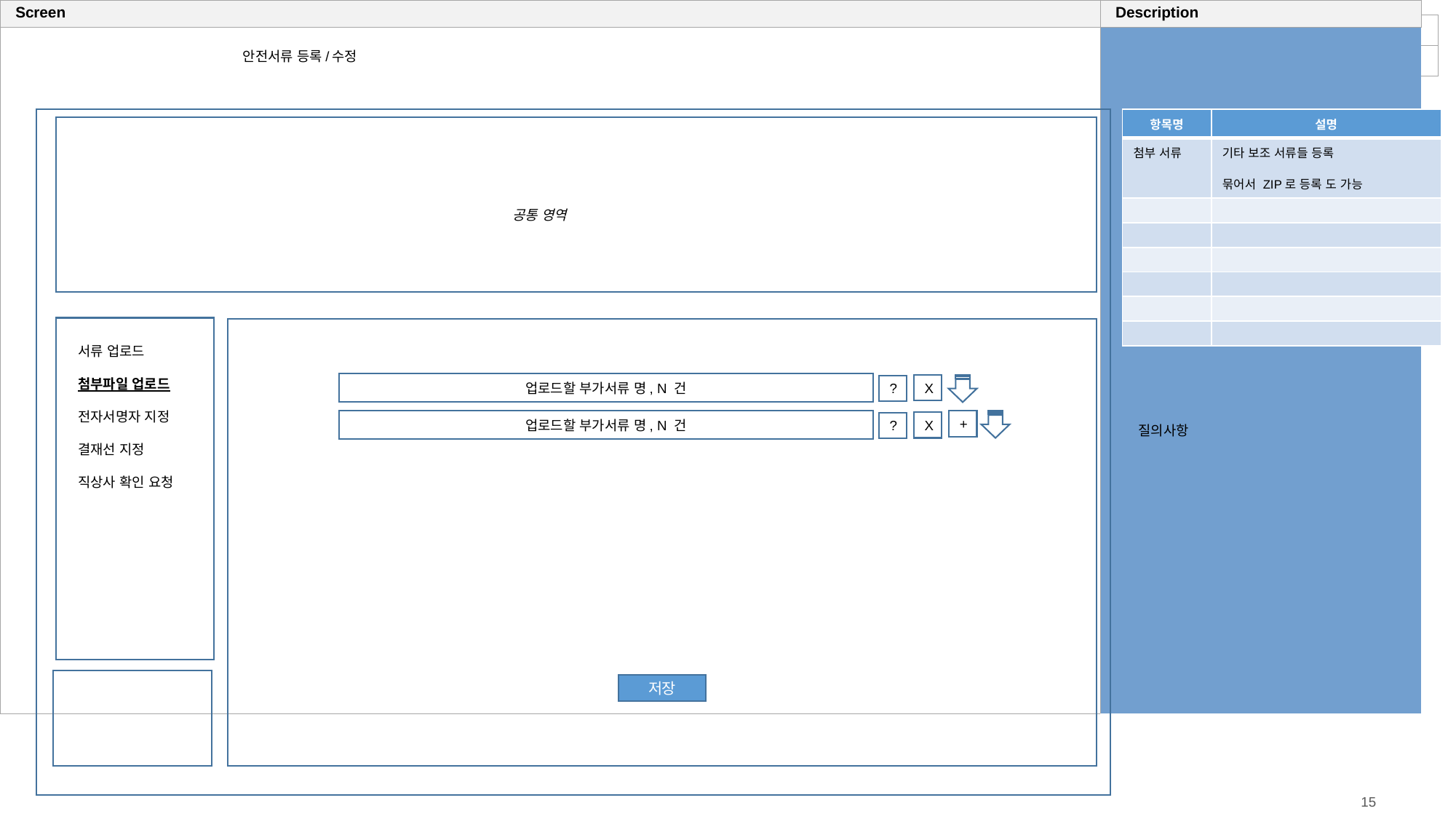

안전서류 등록/수정

| 항목명 | 설명 |
| --- | --- |
| 첨부 서류 | 기타 보조 서류들 등록 묶어서 ZIP로 등록 도 가능 |
|  |  |
|  |  |
|  |  |
|  |  |
|  |  |
|  |  |

공통 영역

서류 업로드

첨부파일 업로드

전자서명자 지정

결재선 지정

직상사 확인 요청
업로드할 부가서류 명, N 건

X
?

업로드할 부가서류 명, N 건
+
X
?
질의사항

저장